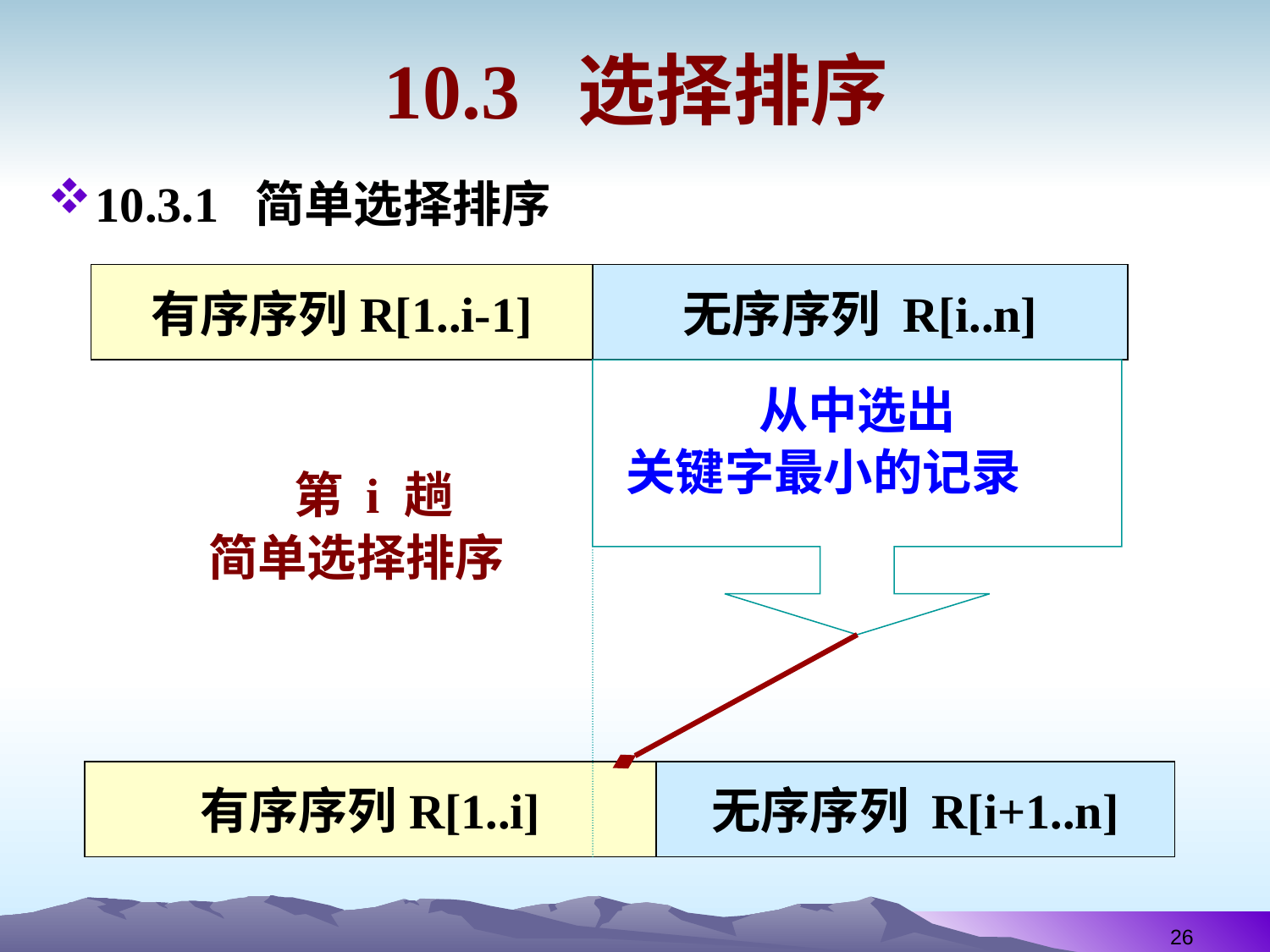

# 10.3  选择排序
10.3.1  简单选择排序

有序序列R[1..i-1]
无序序列 R[i..n]

从中选出
关键字最小的记录
  第 i 趟
简单选择排序

有序序列R[1..i]
无序序列 R[i+1..n]
26